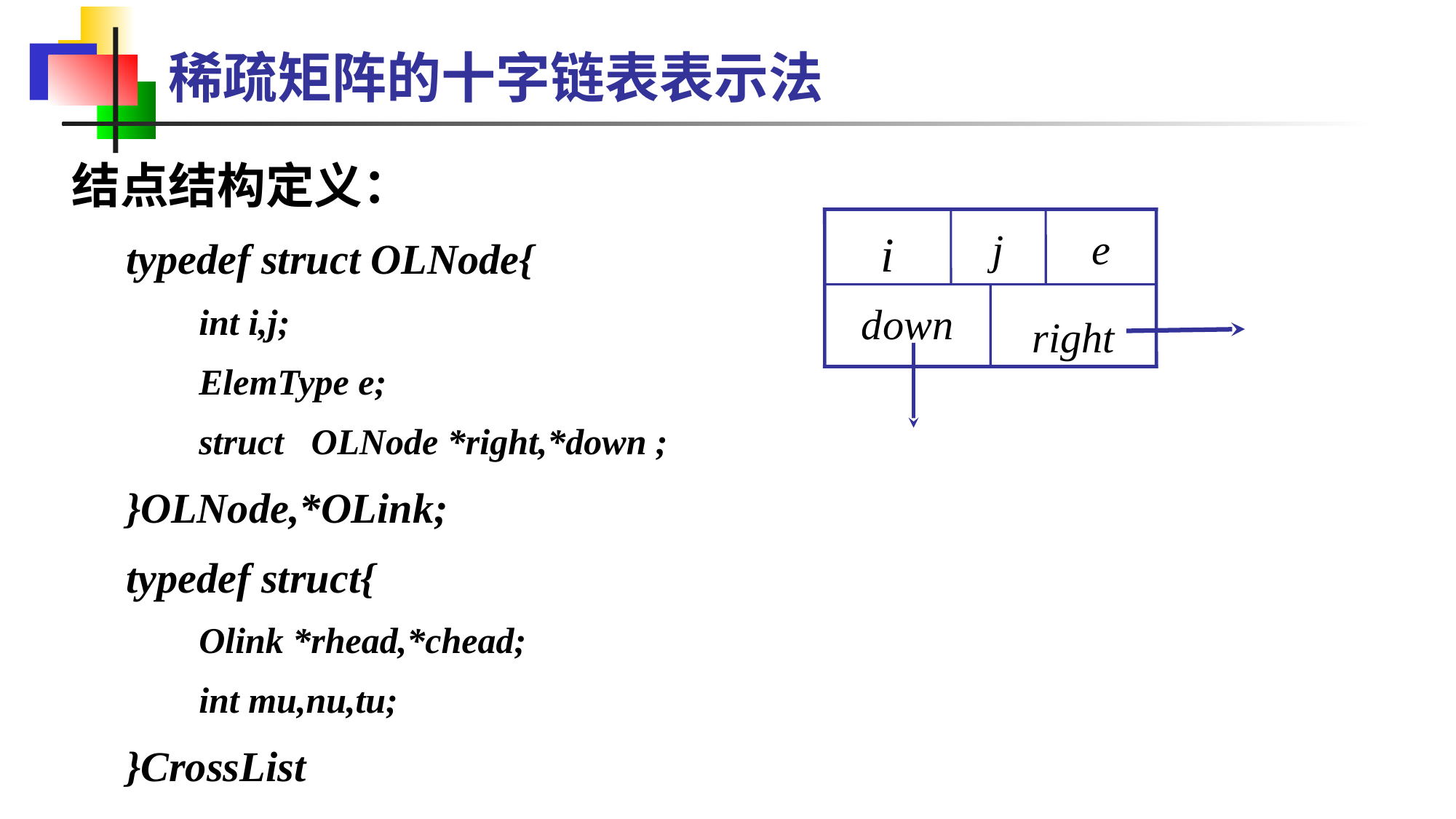

# 稀疏矩阵的十字链表表示法
结点结构定义：
typedef struct OLNode{
  int i,j;
  ElemType e;
  struct   OLNode *right,*down ;
}OLNode,*OLink;
typedef struct{
  Olink *rhead,*chead;
  int mu,nu,tu;
}CrossList
i

j

e

down

right